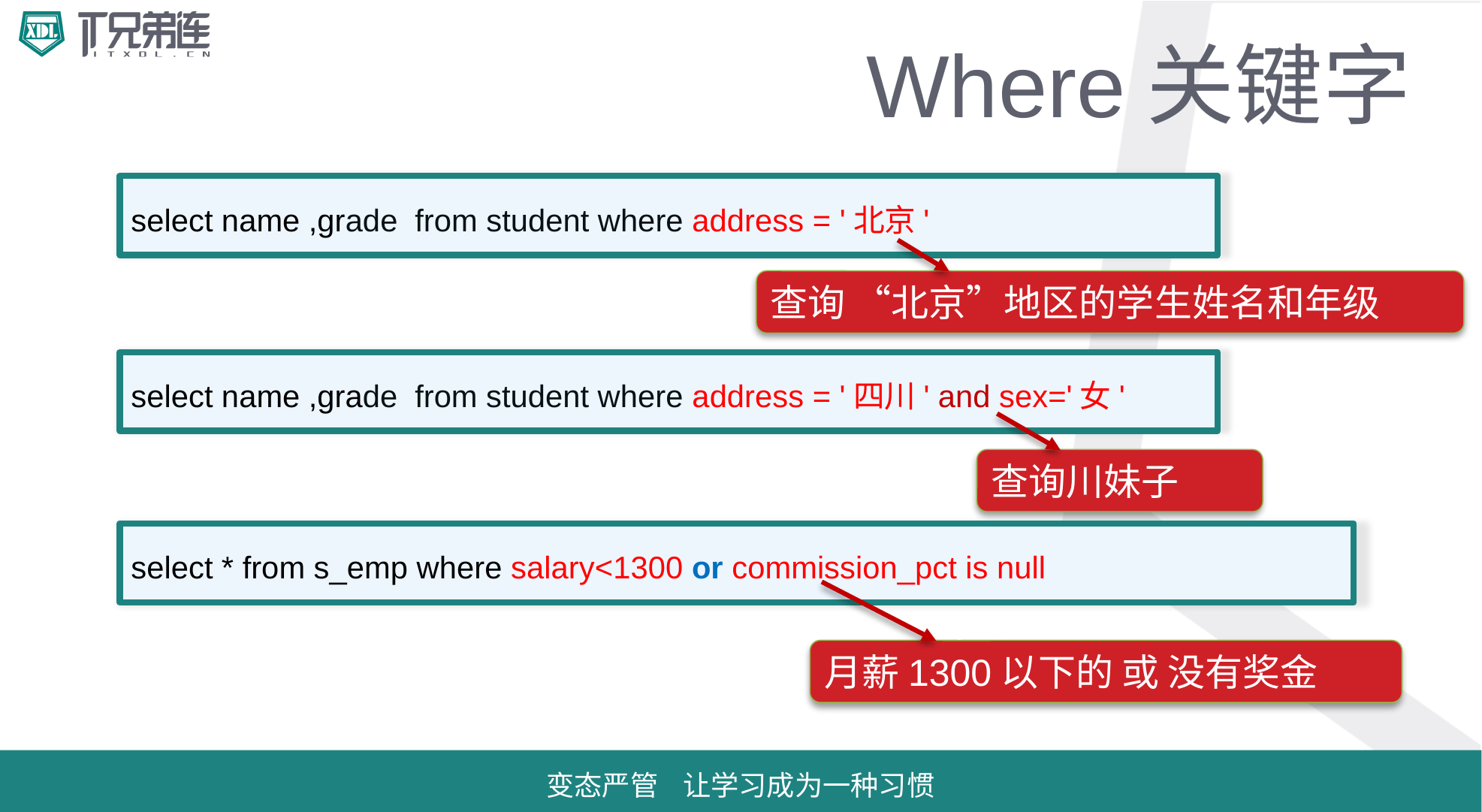

# Where关键字
select name ,grade  from student where address = '北京'
查询 “北京”地区的学生姓名和年级
select name ,grade  from student where address = '四川' and sex='女'
查询川妹子
select * from s_emp where salary<1300 or commission_pct is null
月薪1300以下的 或 没有奖金